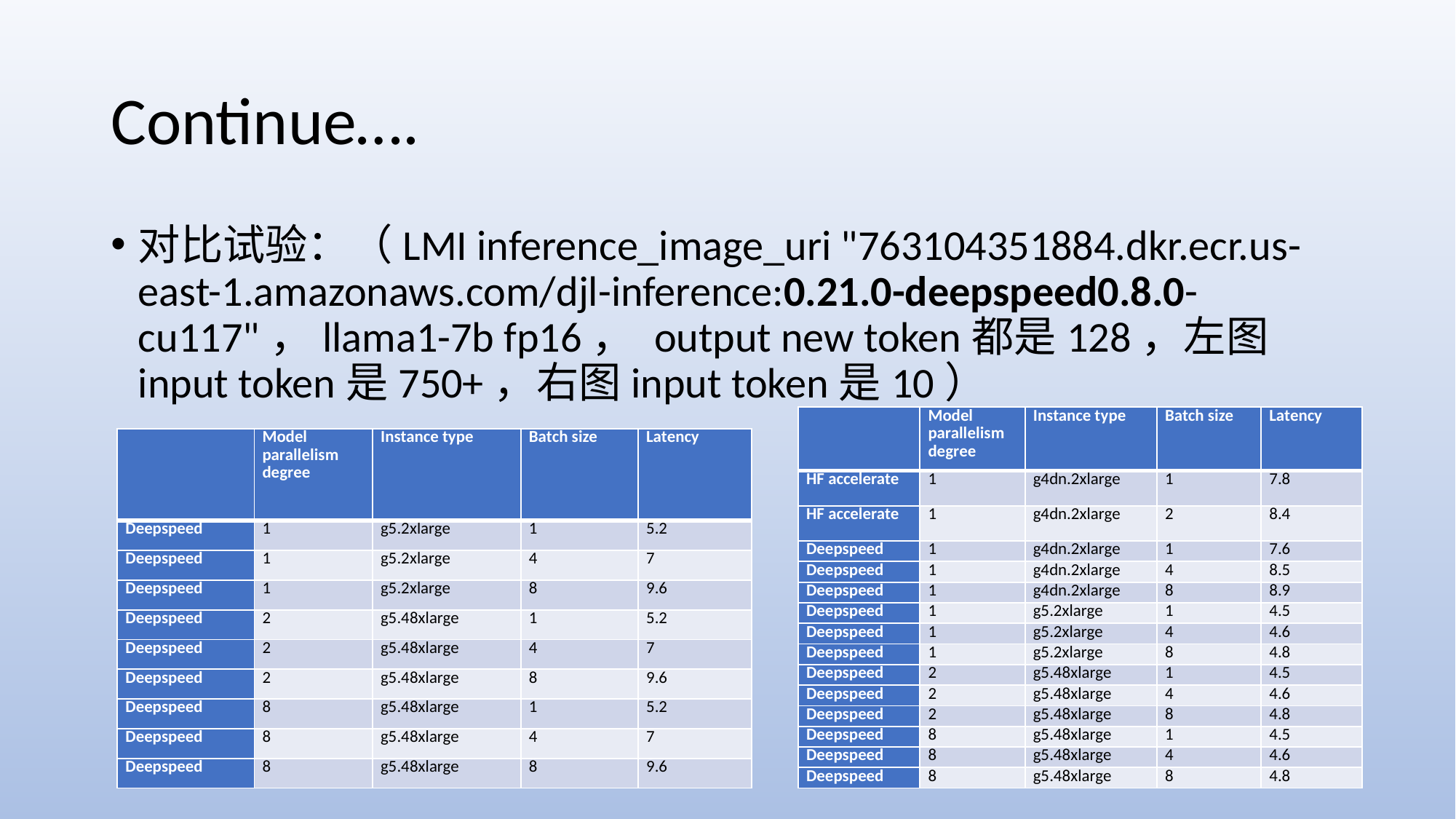

# Continue….
对比试验：（LMI inference_image_uri "763104351884.dkr.ecr.us-east-1.amazonaws.com/djl-inference:0.21.0-deepspeed0.8.0-cu117"，llama1-7b fp16， output new token都是128，左图input token是750+，右图input token是10）

|  | Model parallelism degree | Instance type | Batch size | Latency |
| --- | --- | --- | --- | --- |
| HF accelerate | 1 | g4dn.2xlarge | 1 | 7.8 |
| HF accelerate | 1 | g4dn.2xlarge | 2 | 8.4 |
| Deepspeed | 1 | g4dn.2xlarge | 1 | 7.6 |
| Deepspeed | 1 | g4dn.2xlarge | 4 | 8.5 |
| Deepspeed | 1 | g4dn.2xlarge | 8 | 8.9 |
| Deepspeed | 1 | g5.2xlarge | 1 | 4.5 |
| Deepspeed | 1 | g5.2xlarge | 4 | 4.6 |
| Deepspeed | 1 | g5.2xlarge | 8 | 4.8 |
| Deepspeed | 2 | g5.48xlarge | 1 | 4.5 |
| Deepspeed | 2 | g5.48xlarge | 4 | 4.6 |
| Deepspeed | 2 | g5.48xlarge | 8 | 4.8 |
| Deepspeed | 8 | g5.48xlarge | 1 | 4.5 |
| Deepspeed | 8 | g5.48xlarge | 4 | 4.6 |
| Deepspeed | 8 | g5.48xlarge | 8 | 4.8 |
|  | Model parallelism degree | Instance type | Batch size | Latency |
| --- | --- | --- | --- | --- |
| Deepspeed | 1 | g5.2xlarge | 1 | 5.2 |
| Deepspeed | 1 | g5.2xlarge | 4 | 7 |
| Deepspeed | 1 | g5.2xlarge | 8 | 9.6 |
| Deepspeed | 2 | g5.48xlarge | 1 | 5.2 |
| Deepspeed | 2 | g5.48xlarge | 4 | 7 |
| Deepspeed | 2 | g5.48xlarge | 8 | 9.6 |
| Deepspeed | 8 | g5.48xlarge | 1 | 5.2 |
| Deepspeed | 8 | g5.48xlarge | 4 | 7 |
| Deepspeed | 8 | g5.48xlarge | 8 | 9.6 |